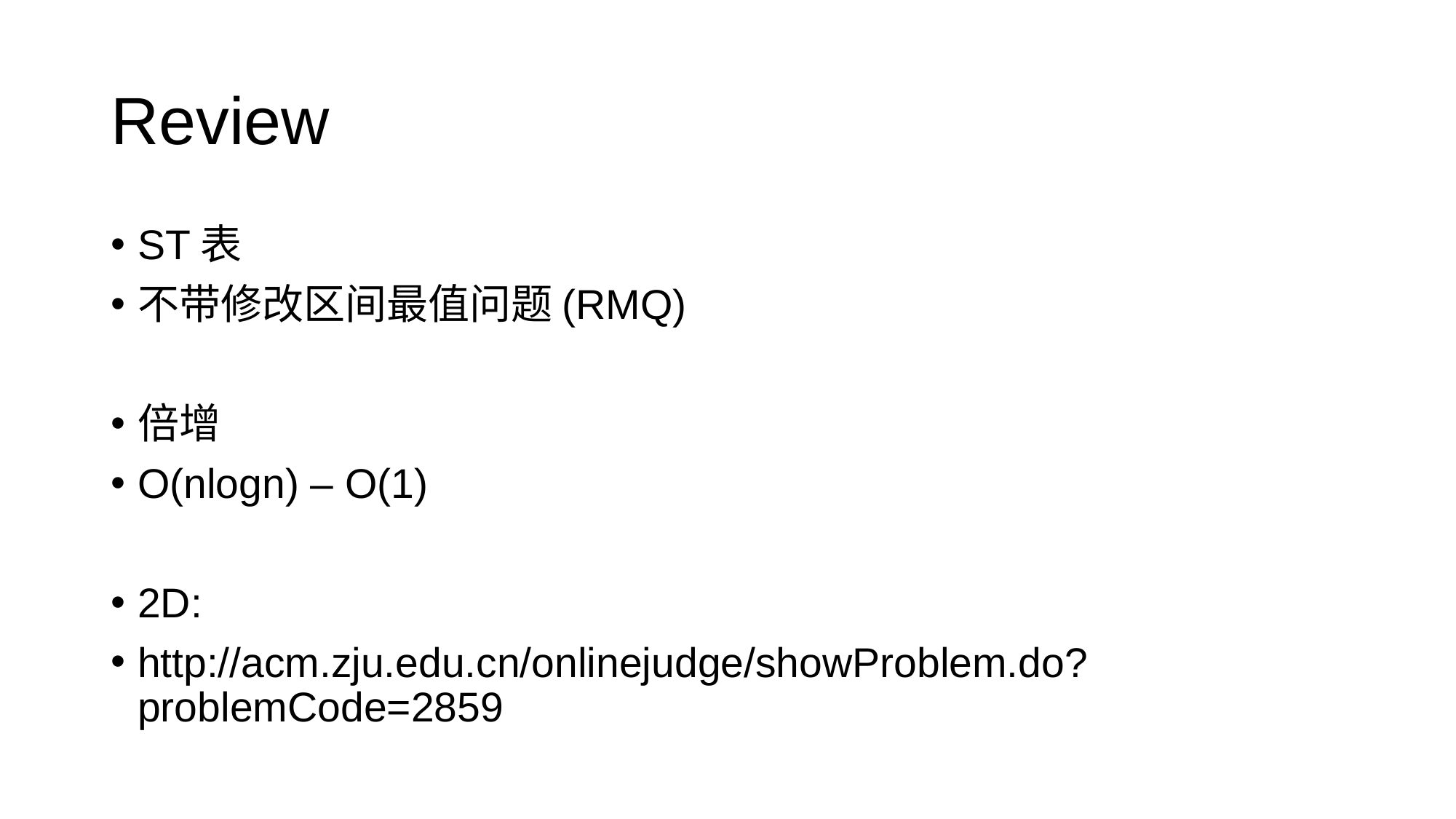

# Review
ST表
不带修改区间最值问题(RMQ)

倍增
O(nlogn) – O(1)

2D:
http://acm.zju.edu.cn/onlinejudge/showProblem.do?problemCode=2859